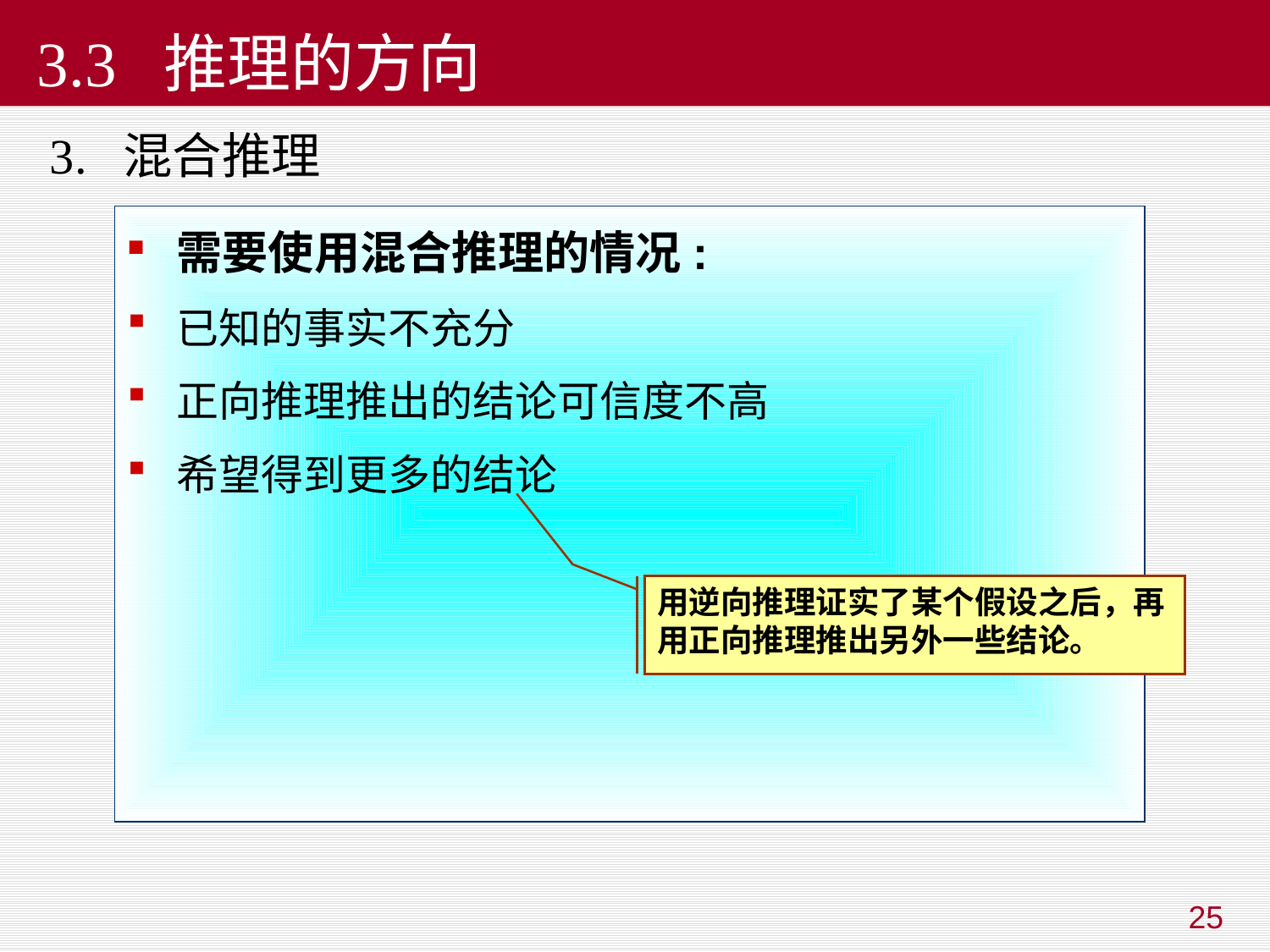

# 3.3  推理的方向
3.  混合推理
  需要使用混合推理的情况:
  已知的事实不充分
  正向推理推出的结论可信度不高
  希望得到更多的结论
用逆向推理证实了某个假设之后，再用正向推理推出另外一些结论。

25